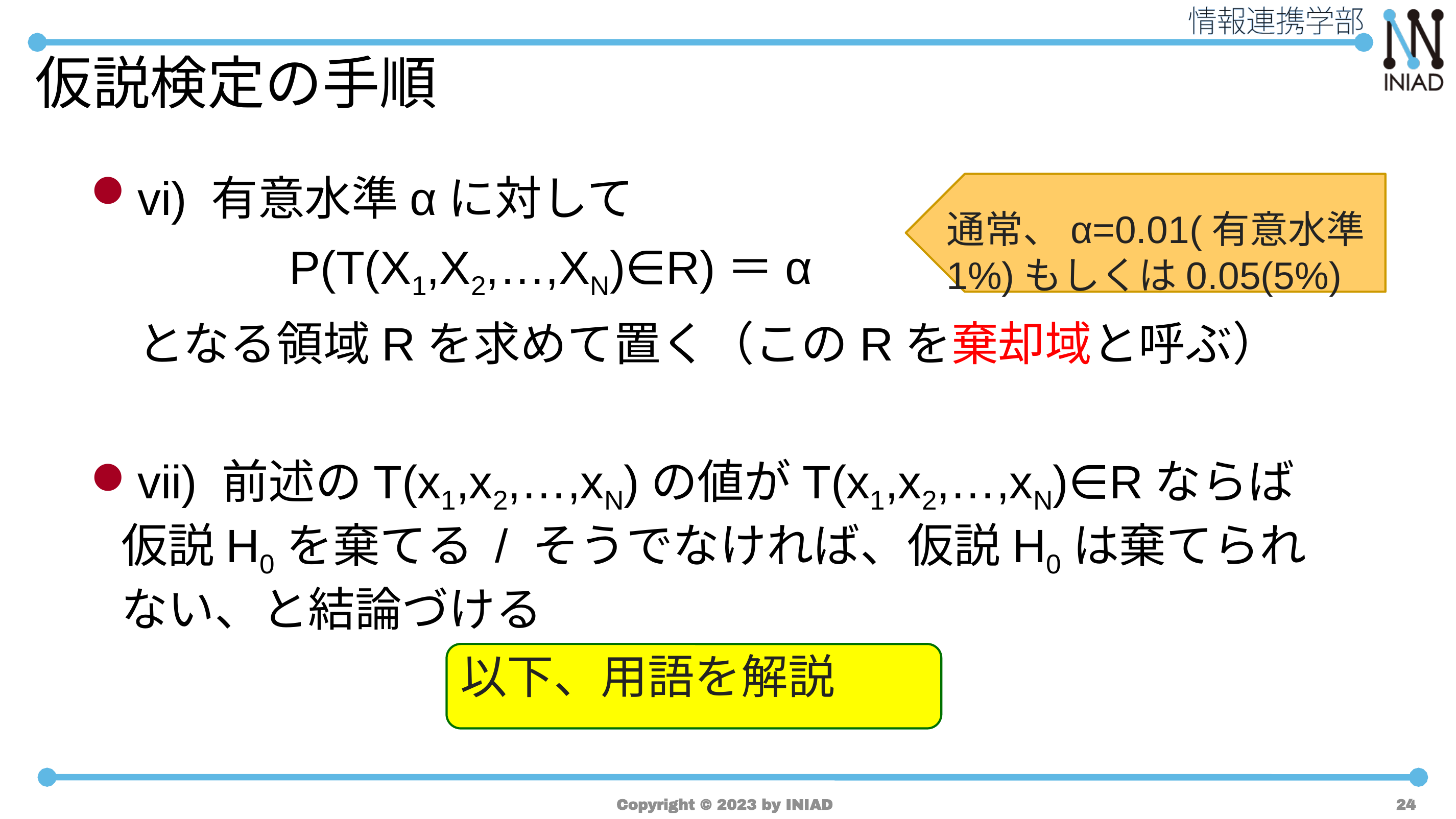

# 仮説検定の手順
vi) 有意水準αに対して
　　　　P(T(X1,X2,…,XN)∈R)＝α
　となる領域Rを求めて置く（このRを棄却域と呼ぶ）

vii) 前述のT(x1,x2,…,xN)の値がT(x1,x2,…,xN)∈Rならば仮説H0を棄てる / そうでなければ、仮説H0は棄てられない、と結論づける

通常、α=0.01(有意水準1%)もしくは0.05(5%)
以下、用語を解説

Copyright © 2023 by INIAD
24